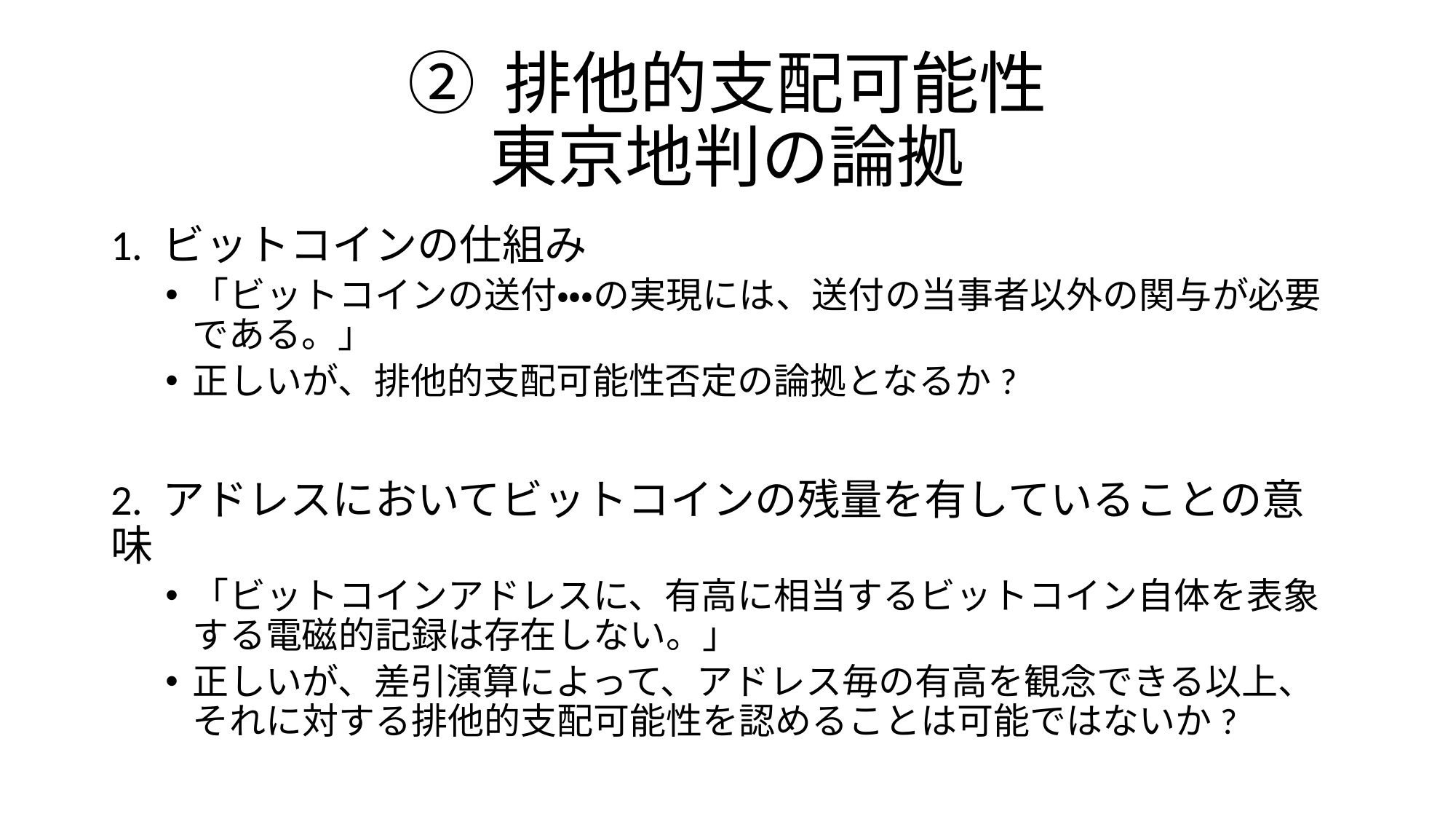

# ② 排他的支配可能性 東京地判の論拠
1. ビットコインの仕組み
「ビットコインの送付・・・の実現には、送付の当事者以外の関与が必要である。」
正しいが、排他的支配可能性否定の論拠となるか?

2. アドレスにおいてビットコインの残量を有していることの意味
「ビットコインアドレスに、有高に相当するビットコイン自体を表象する電磁的記録は存在しない。」
正しいが、差引演算によって、アドレス毎の有高を観念できる以上、それに対する排他的支配可能性を認めることは可能ではないか?